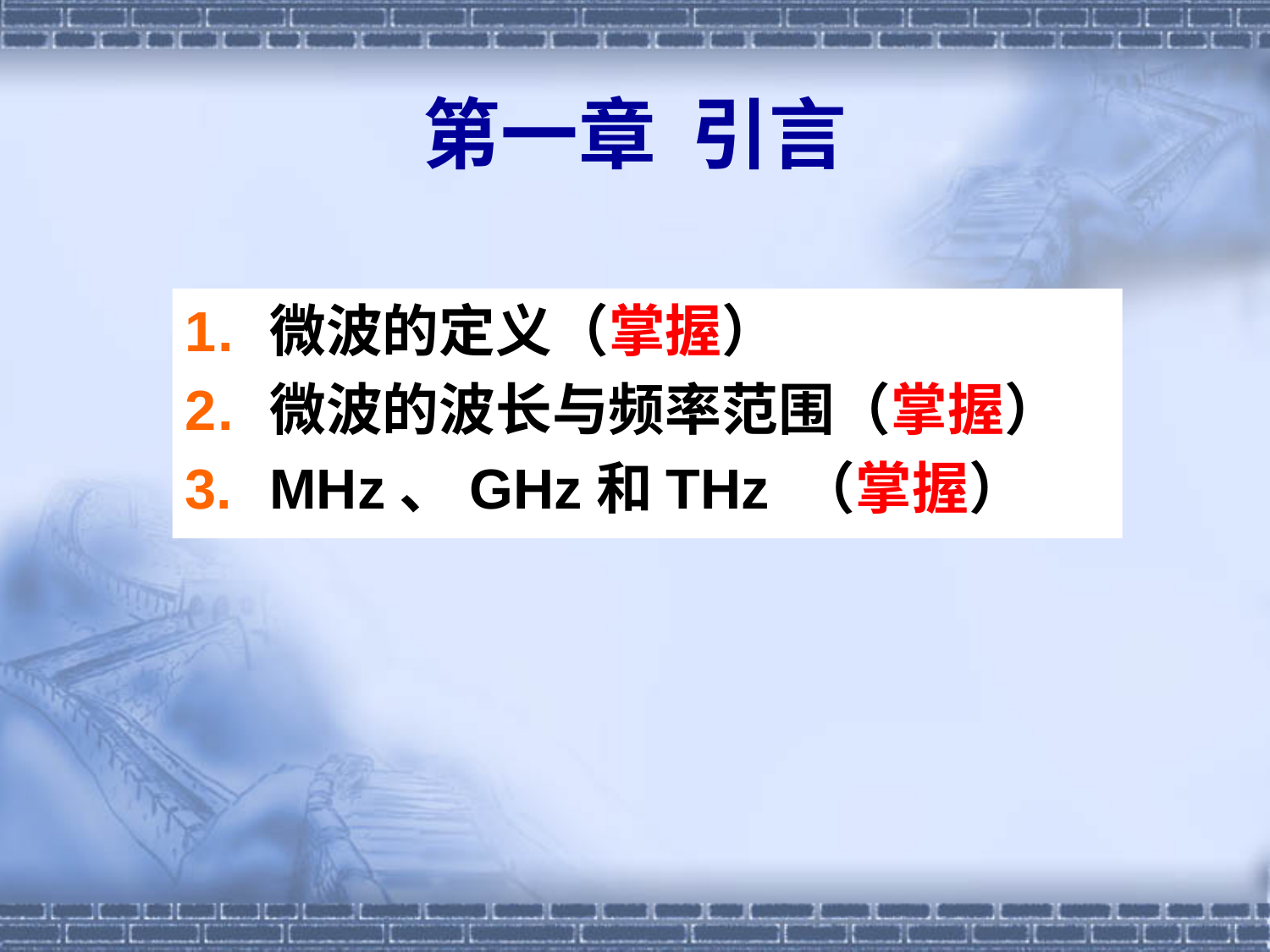

# 第一章  引言
微波的定义（掌握）
微波的波长与频率范围（掌握）
MHz、GHz和THz （掌握）